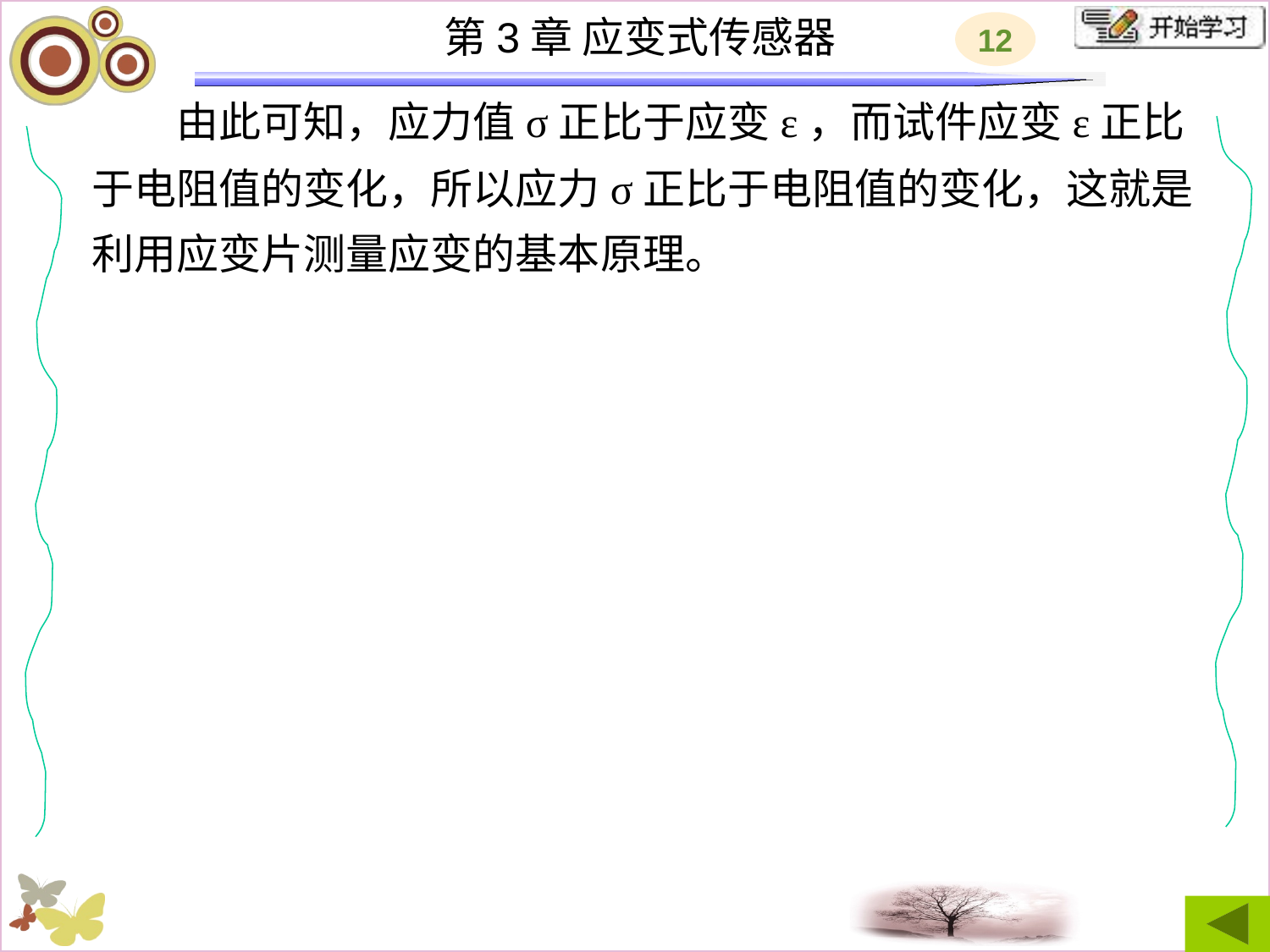

# 由此可知，应力值σ正比于应变ε，而试件应变ε正比于电阻值的变化，所以应力σ正比于电阻值的变化，这就是利用应变片测量应变的基本原理。